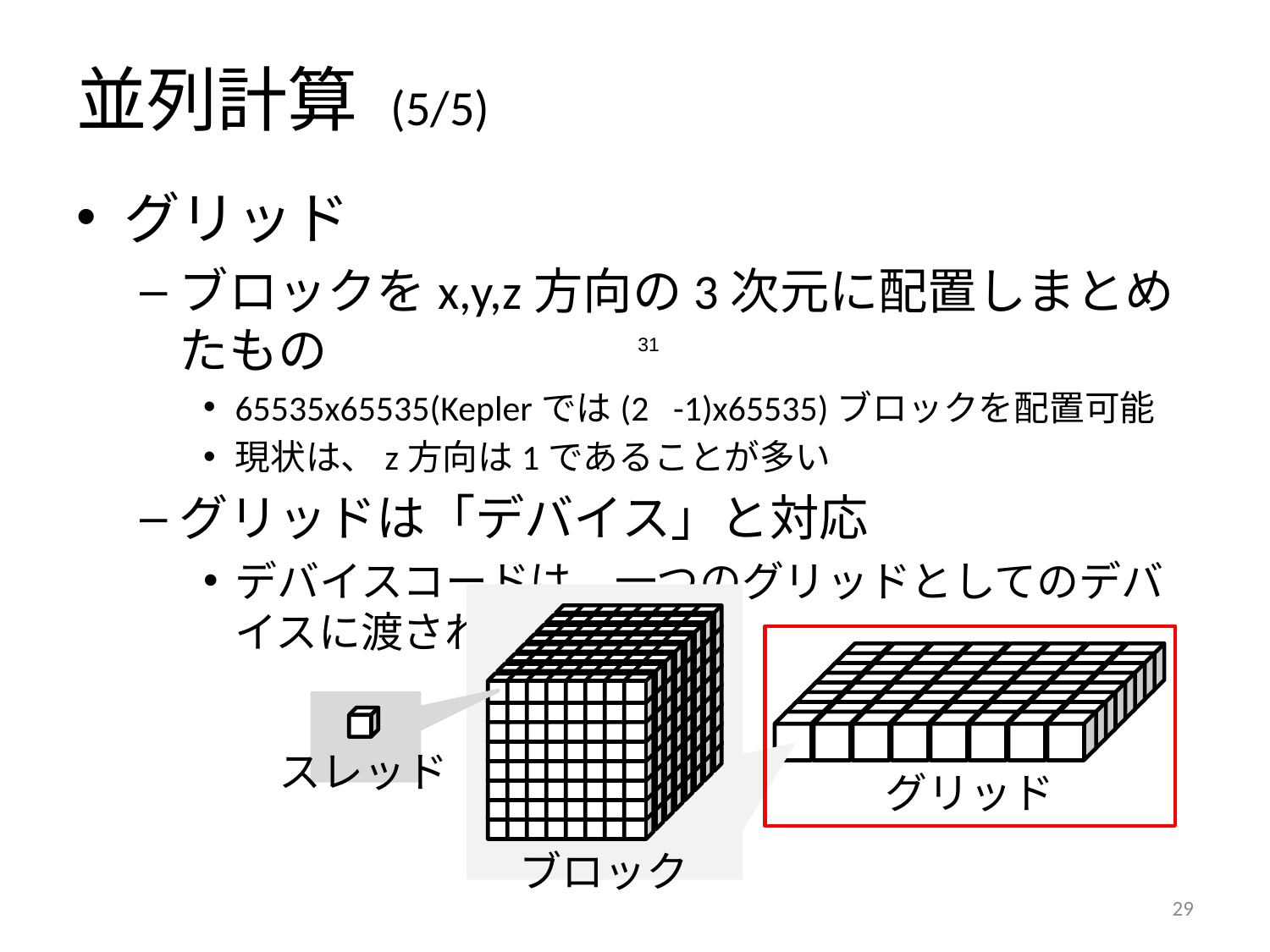

# 並列計算 (5/5)
グリッド
ブロックをx,y,z方向の3次元に配置しまとめたもの
65535x65535(Keplerでは(2   -1)x65535)ブロックを配置可能
現状は、z方向は1であることが多い
グリッドは「デバイス」と対応
デバイスコードは、一つのグリッドとしてのデバイスに渡される
31

スレッド
グリッド
ブロック

29